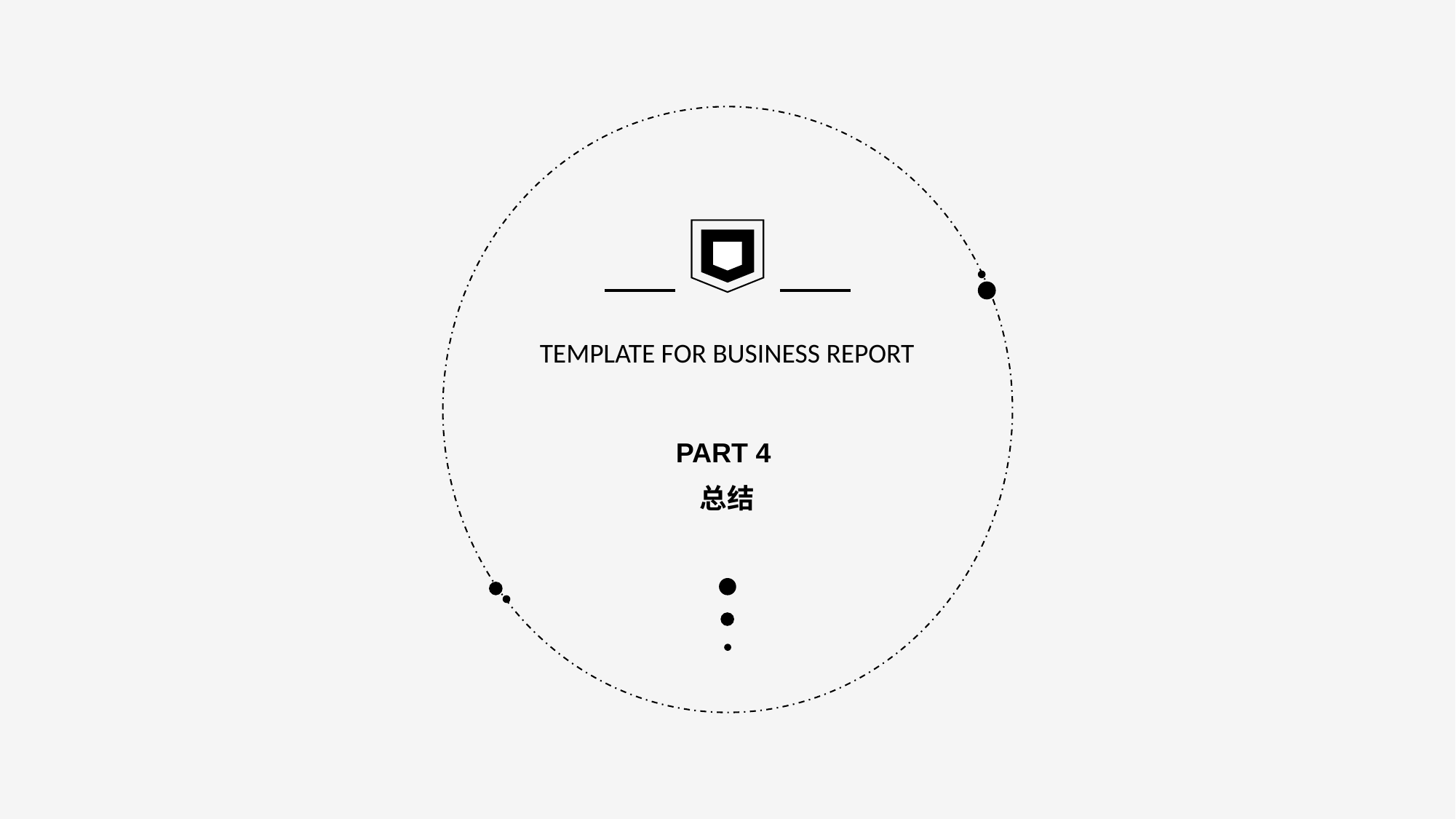

TEMPLATE FOR BUSINESS REPORT

PART 4
总结